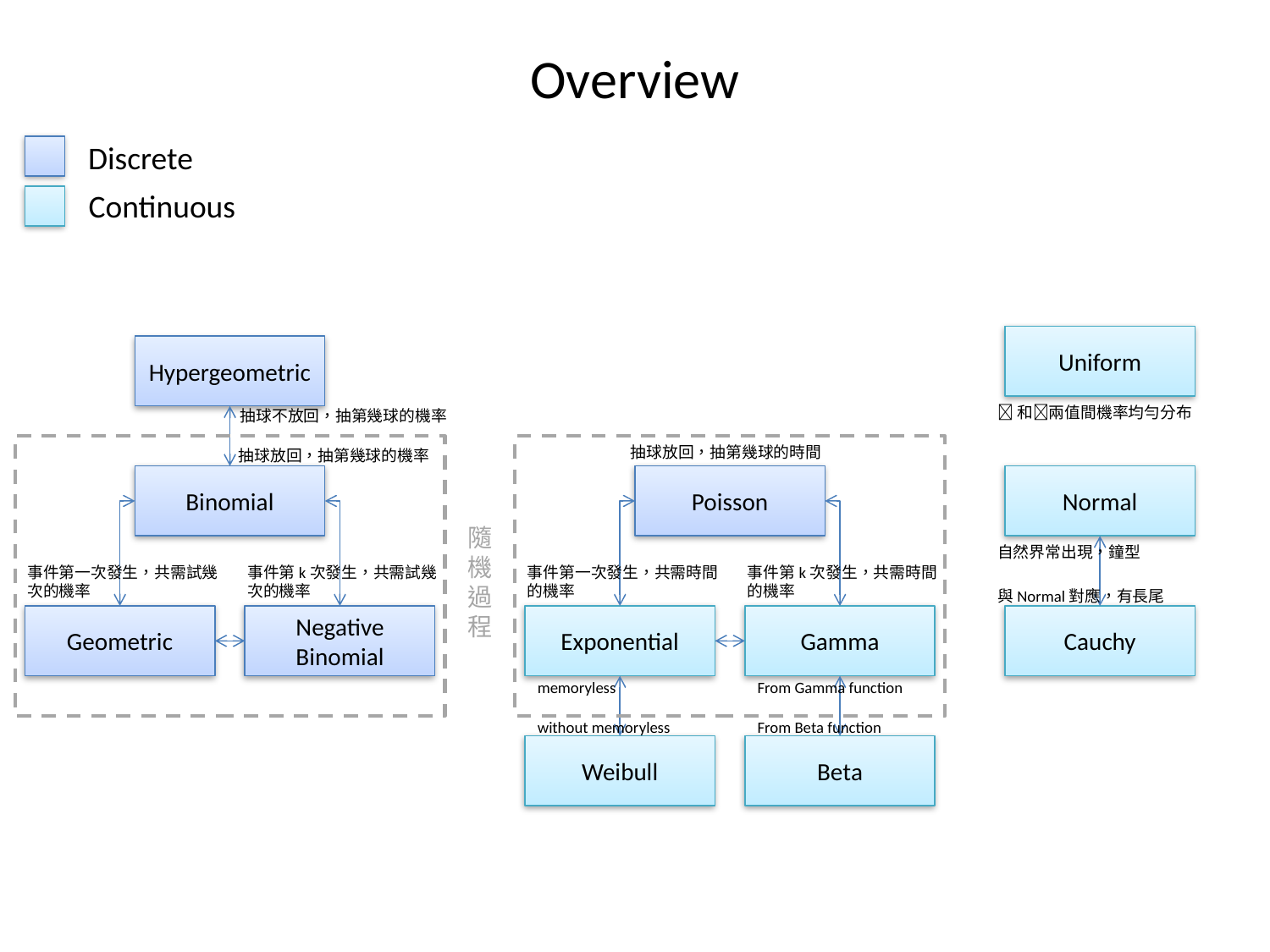

# Overview
Discrete

Continuous

Uniform
Hypergeometric
α和β兩值間機率均勻分布
抽球不放回，抽第幾球的機率

抽球放回，抽第幾球的時間
抽球放回，抽第幾球的機率
Binomial
Poisson
Normal
隨
機
過
程
自然界常出現，鐘型
事件第一次發生，共需試幾次的機率
事件第k次發生，共需試幾次的機率
事件第一次發生，共需時間的機率
事件第k次發生，共需時間的機率
與Normal對應，有長尾
Geometric
Negative Binomial
Exponential
Gamma
Cauchy
memoryless
From Gamma function
without memoryless
From Beta function
Weibull
Beta